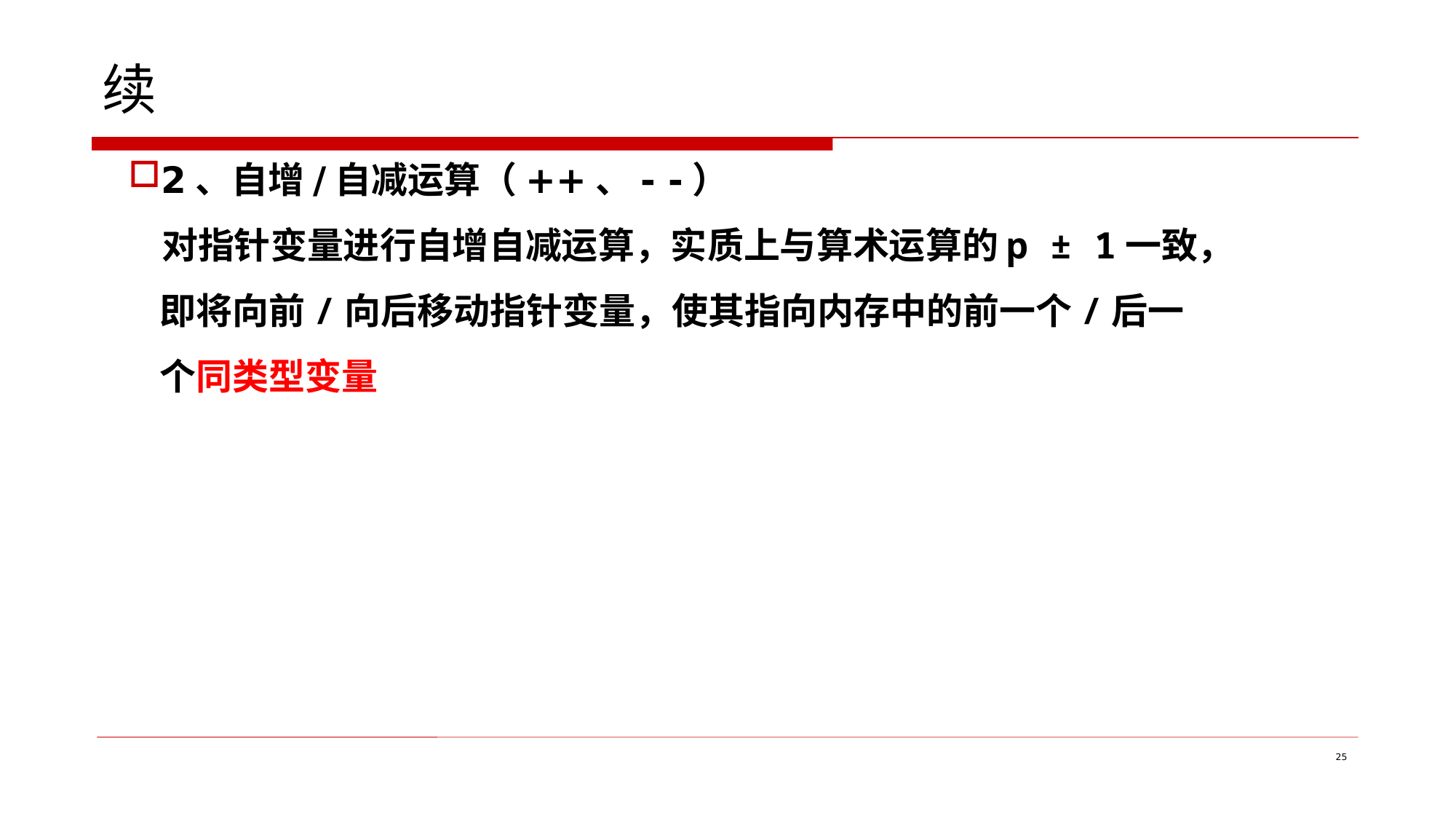

# 续
2、自增/自减运算（++、- -）
   对指针变量进行自增自减运算，实质上与算术运算的p ± 1一致，即将向前/向后移动指针变量，使其指向内存中的前一个/后一个同类型变量
25